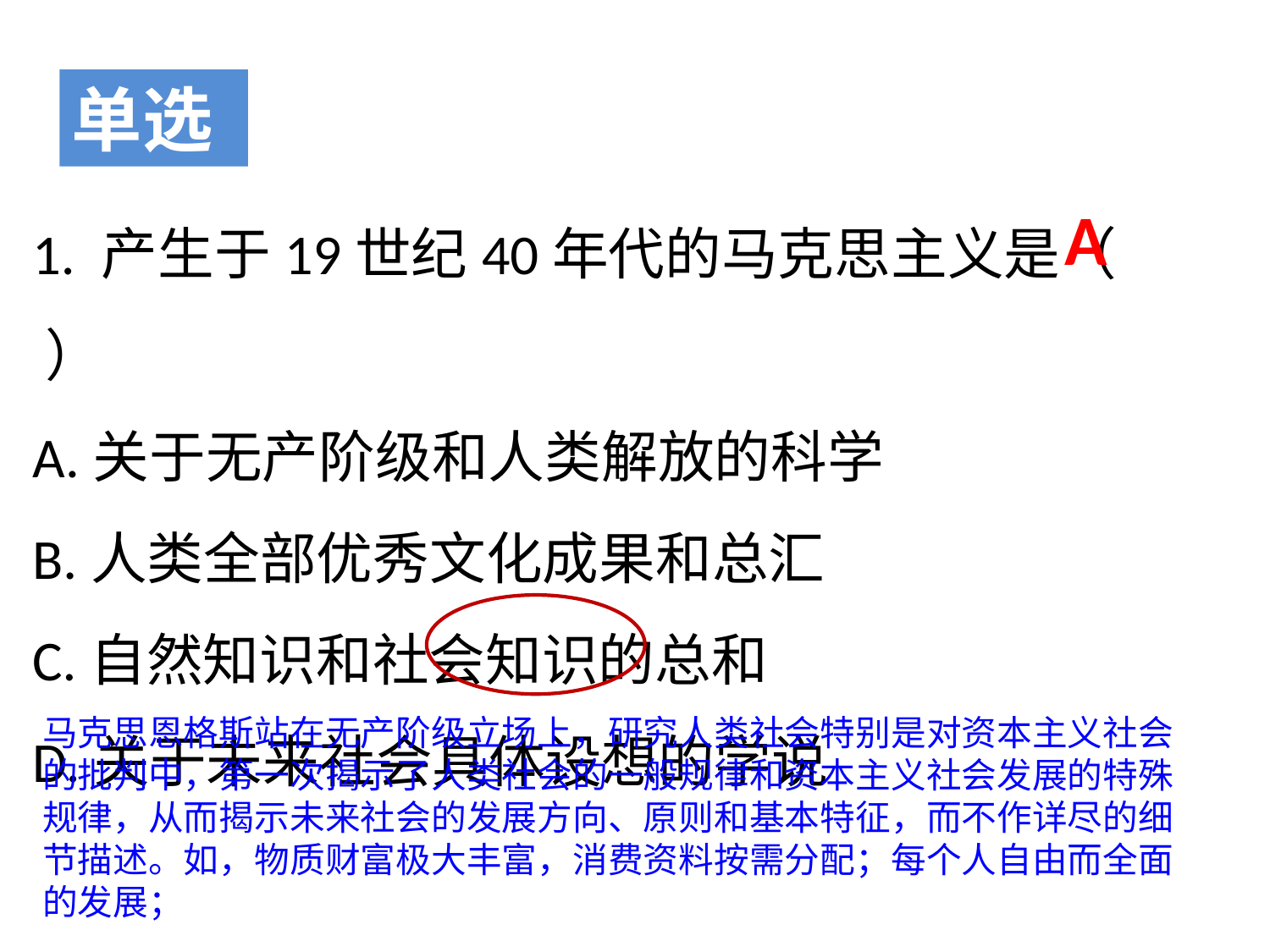

单选
1. 产生于19世纪40年代的马克思主义是（      ）
A.关于无产阶级和人类解放的科学
B.人类全部优秀文化成果和总汇
C.自然知识和社会知识的总和
D.关于未来社会具体设想的学说
A

马克思恩格斯站在无产阶级立场上，研究人类社会特别是对资本主义社会的批判中，第一次揭示了人类社会的一般规律和资本主义社会发展的特殊规律，从而揭示未来社会的发展方向、原则和基本特征，而不作详尽的细节描述。如，物质财富极大丰富，消费资料按需分配；每个人自由而全面的发展；